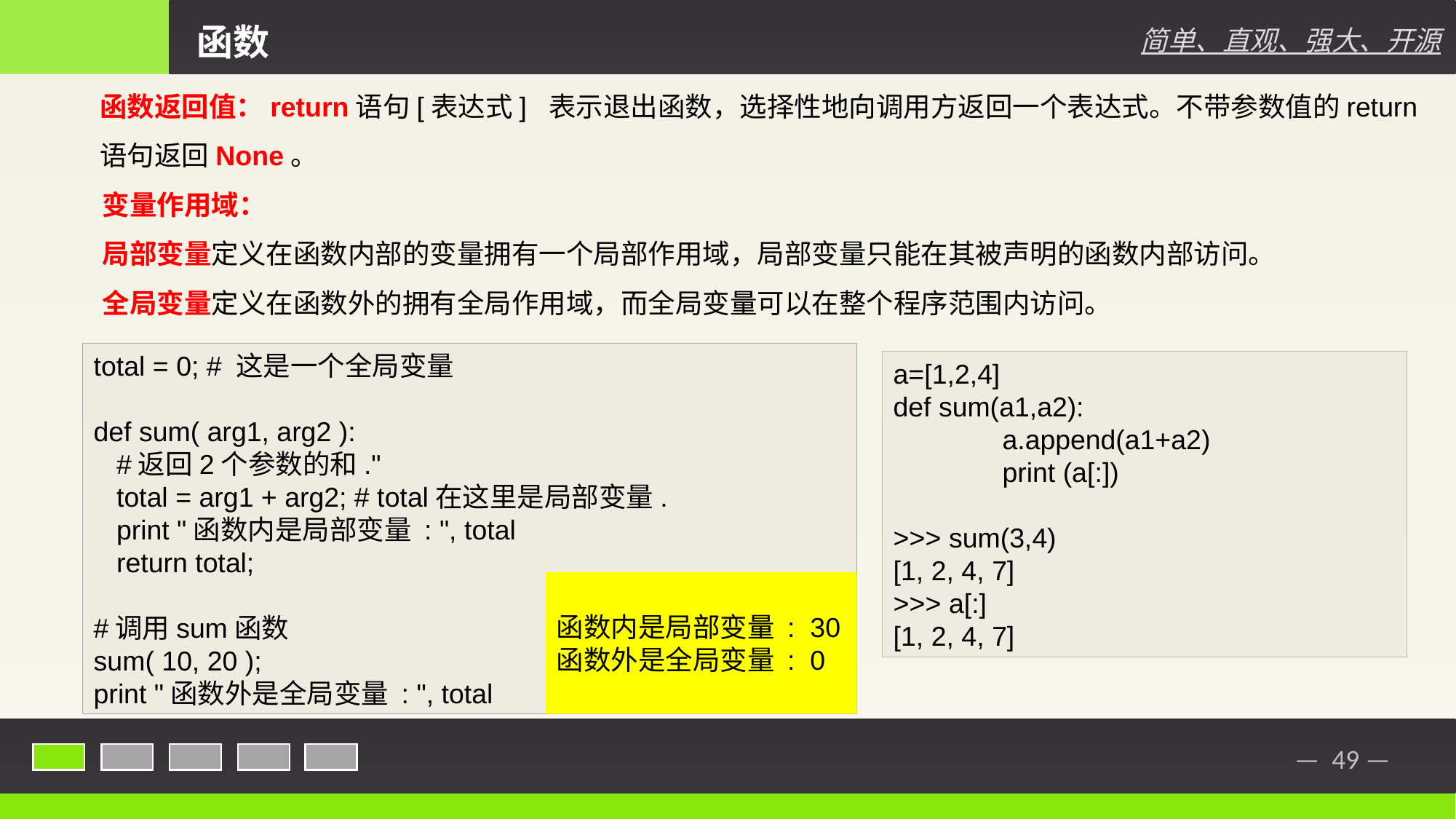

函数
简单、直观、强大、开源
函数返回值：return语句[表达式]  表示退出函数，选择性地向调用方返回一个表达式。不带参数值的return语句返回None。
变量作用域：
局部变量定义在函数内部的变量拥有一个局部作用域，局部变量只能在其被声明的函数内部访问。
全局变量定义在函数外的拥有全局作用域，而全局变量可以在整个程序范围内访问。
total = 0; # 这是一个全局变量

def sum( arg1, arg2 ):
   #返回2个参数的和."
   total = arg1 + arg2; # total在这里是局部变量.
   print "函数内是局部变量 : ", total
   return total;

#调用sum函数
sum( 10, 20 );
print "函数外是全局变量 : ", total
a=[1,2,4]
def sum(a1,a2):
	a.append(a1+a2)
	print (a[:])

>>> sum(3,4)
[1, 2, 4, 7]
>>> a[:]
[1, 2, 4, 7]

函数内是局部变量 :  30
函数外是全局变量 :  0